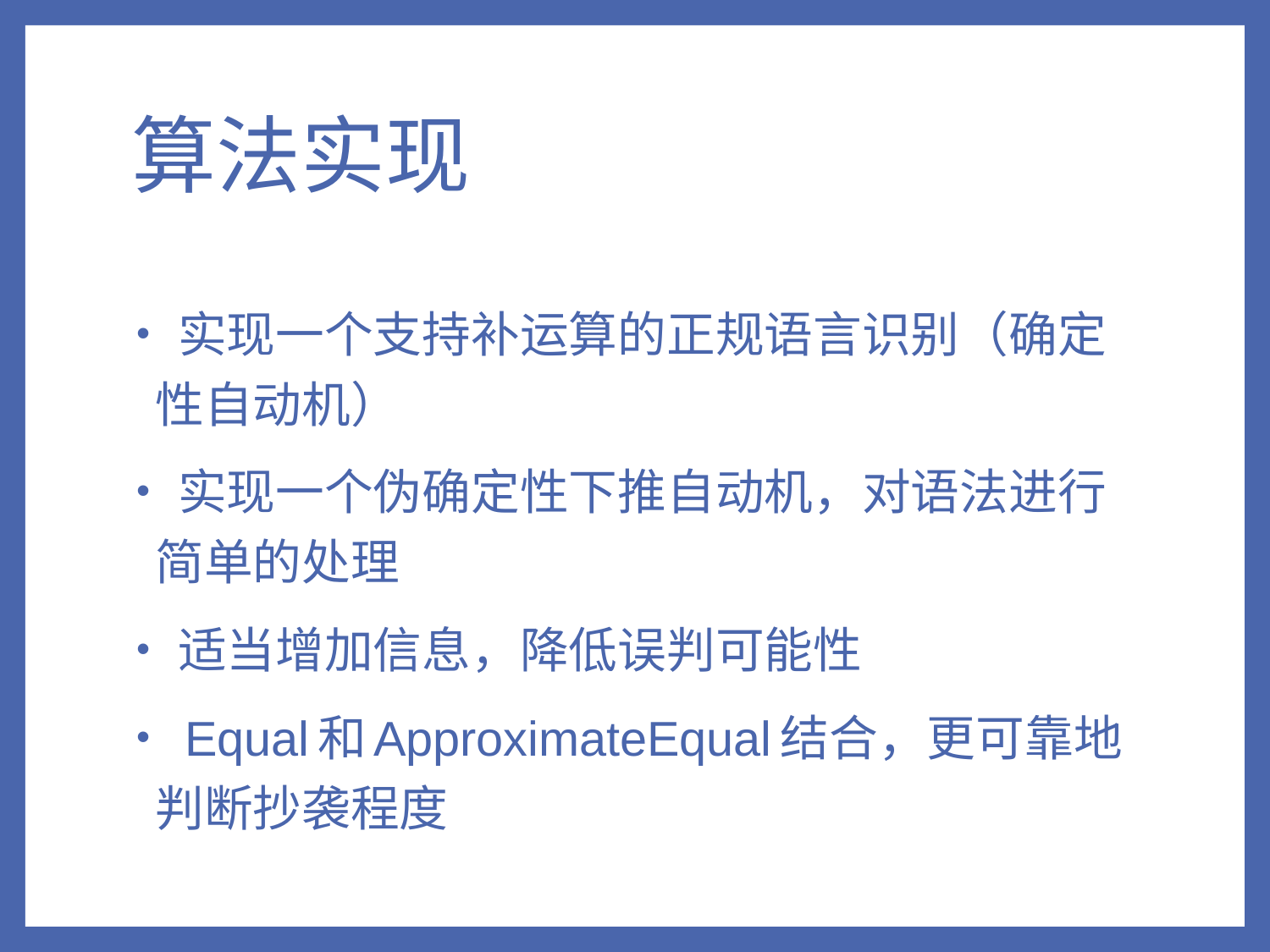

算法实现
 实现一个支持补运算的正规语言识别（确定性自动机）
 实现一个伪确定性下推自动机，对语法进行简单的处理
 适当增加信息，降低误判可能性
 Equal 和 ApproximateEqual 结合，更可靠地判断抄袭程度